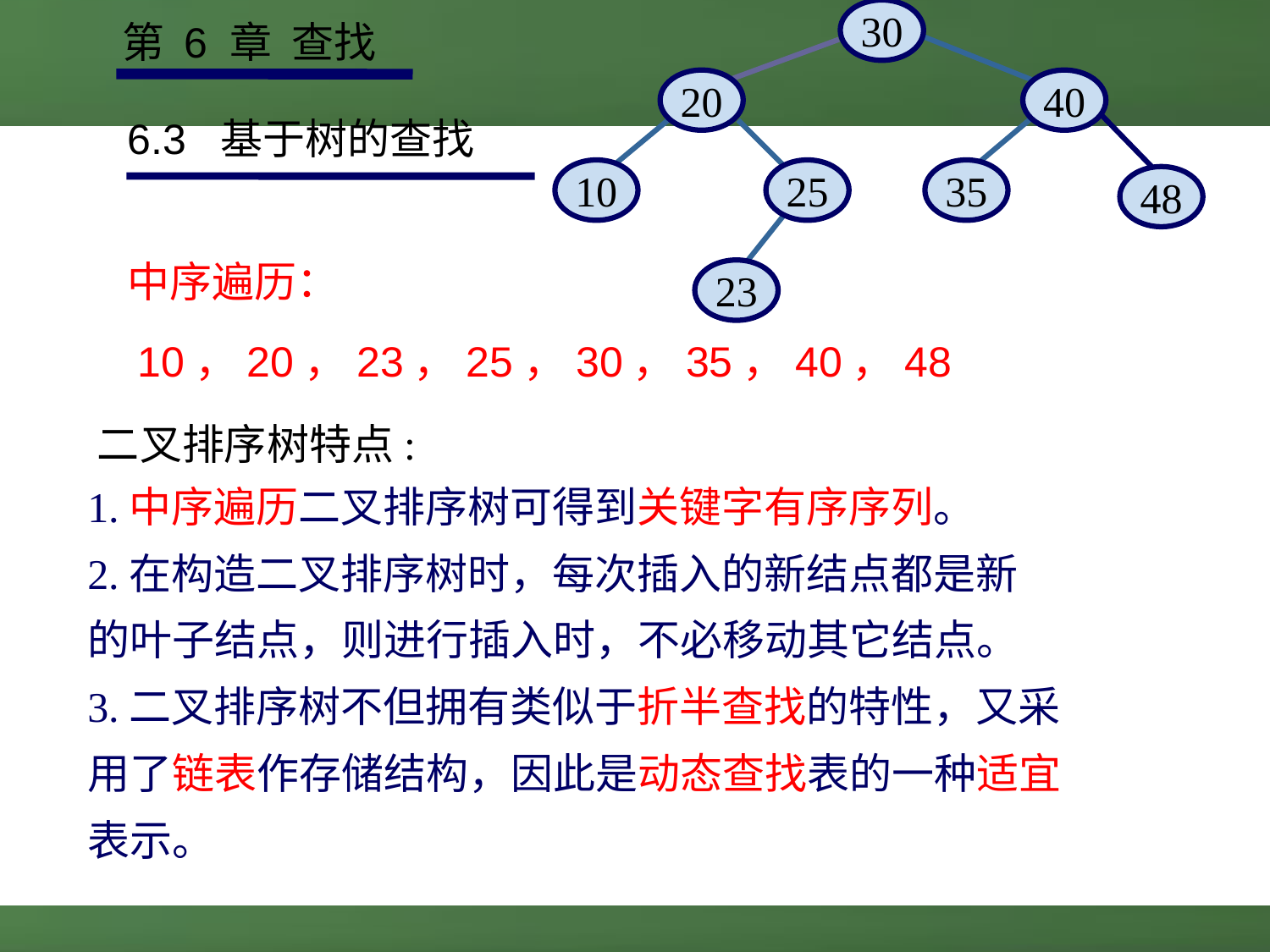

30

20
40

10
25
35
48

23
第 6 章  查找

6.3  基于树的查找

中序遍历：
10，20，23，25，30，35，40，48
二叉排序树特点:
1.中序遍历二叉排序树可得到关键字有序序列。
2.在构造二叉排序树时，每次插入的新结点都是新
的叶子结点，则进行插入时，不必移动其它结点。
3.二叉排序树不但拥有类似于折半查找的特性，又采
用了链表作存储结构，因此是动态查找表的一种适宜
表示。